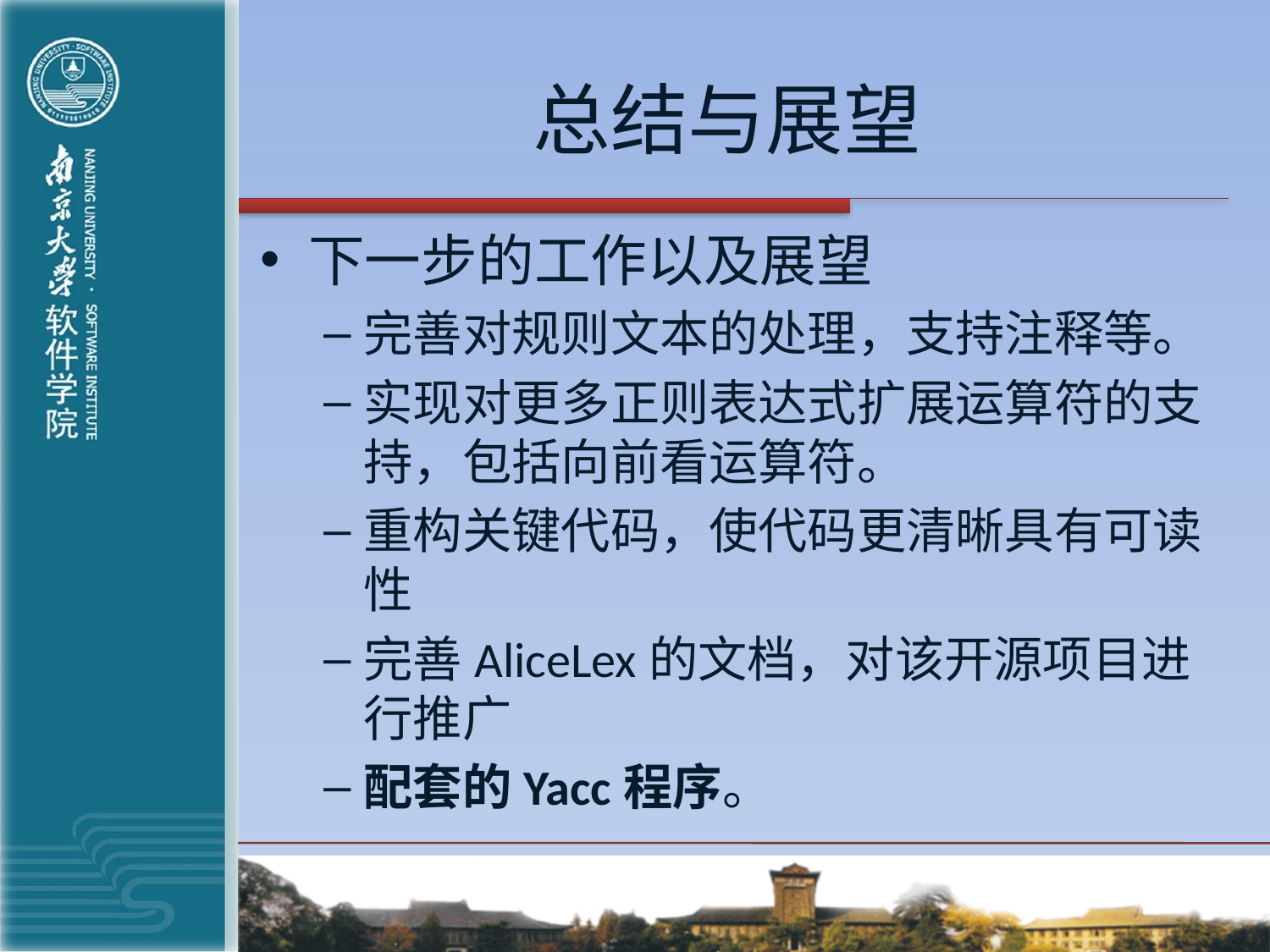

# 总结与展望
下一步的工作以及展望
完善对规则文本的处理，支持注释等。
实现对更多正则表达式扩展运算符的支持，包括向前看运算符。
重构关键代码，使代码更清晰具有可读性
完善AliceLex的文档，对该开源项目进行推广
配套的Yacc程序。